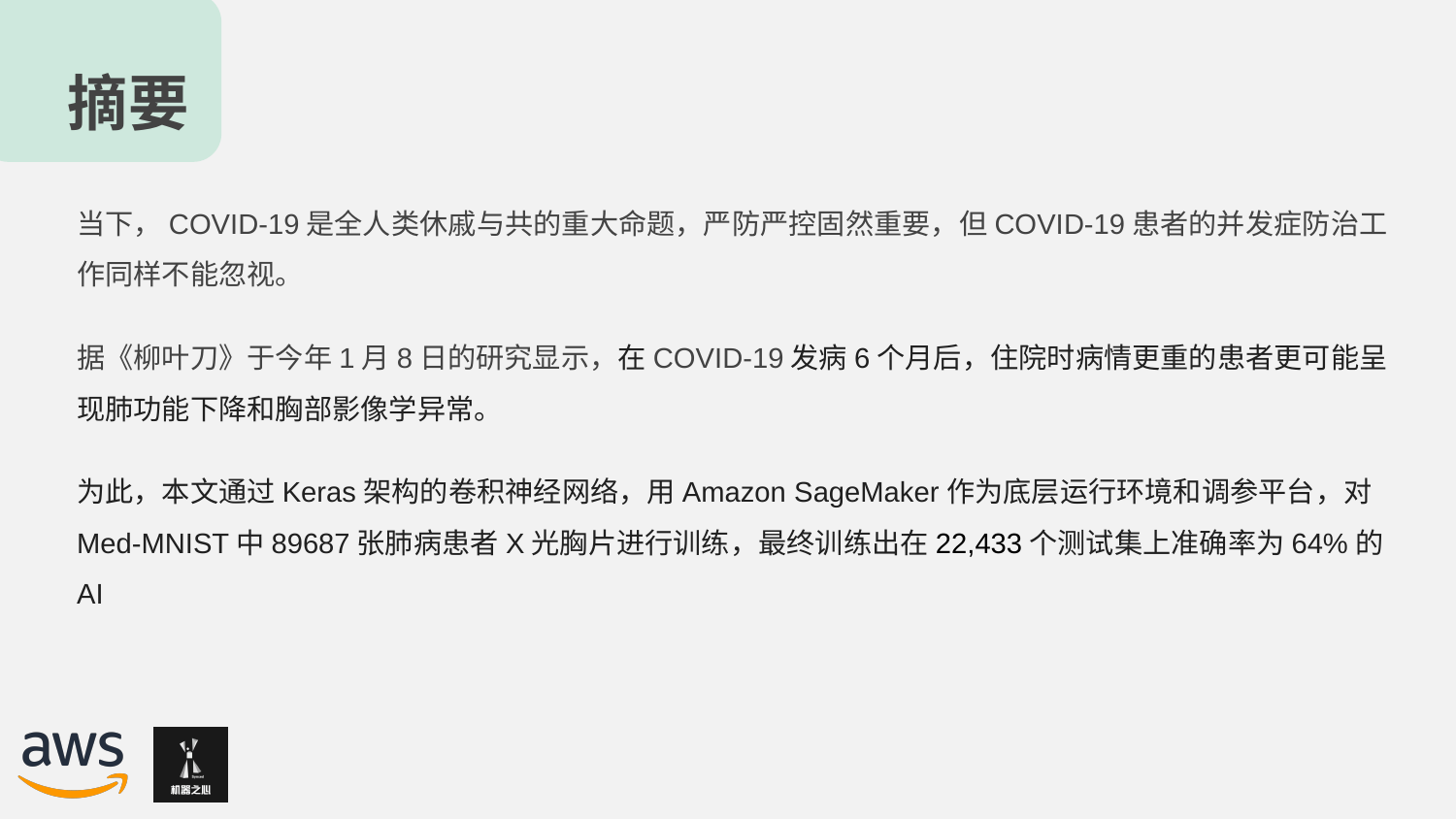

# 摘要
当下，COVID-19是全人类休戚与共的重大命题，严防严控固然重要，但COVID-19患者的并发症防治工作同样不能忽视。
据《柳叶刀》于今年1月8日的研究显示，在COVID-19发病6个月后，住院时病情更重的患者更可能呈现肺功能下降和胸部影像学异常。
为此，本文通过Keras架构的卷积神经网络，用Amazon SageMaker作为底层运行环境和调参平台，对Med-MNIST中89687张肺病患者X光胸片进行训练，最终训练出在22,433个测试集上准确率为64%的AI